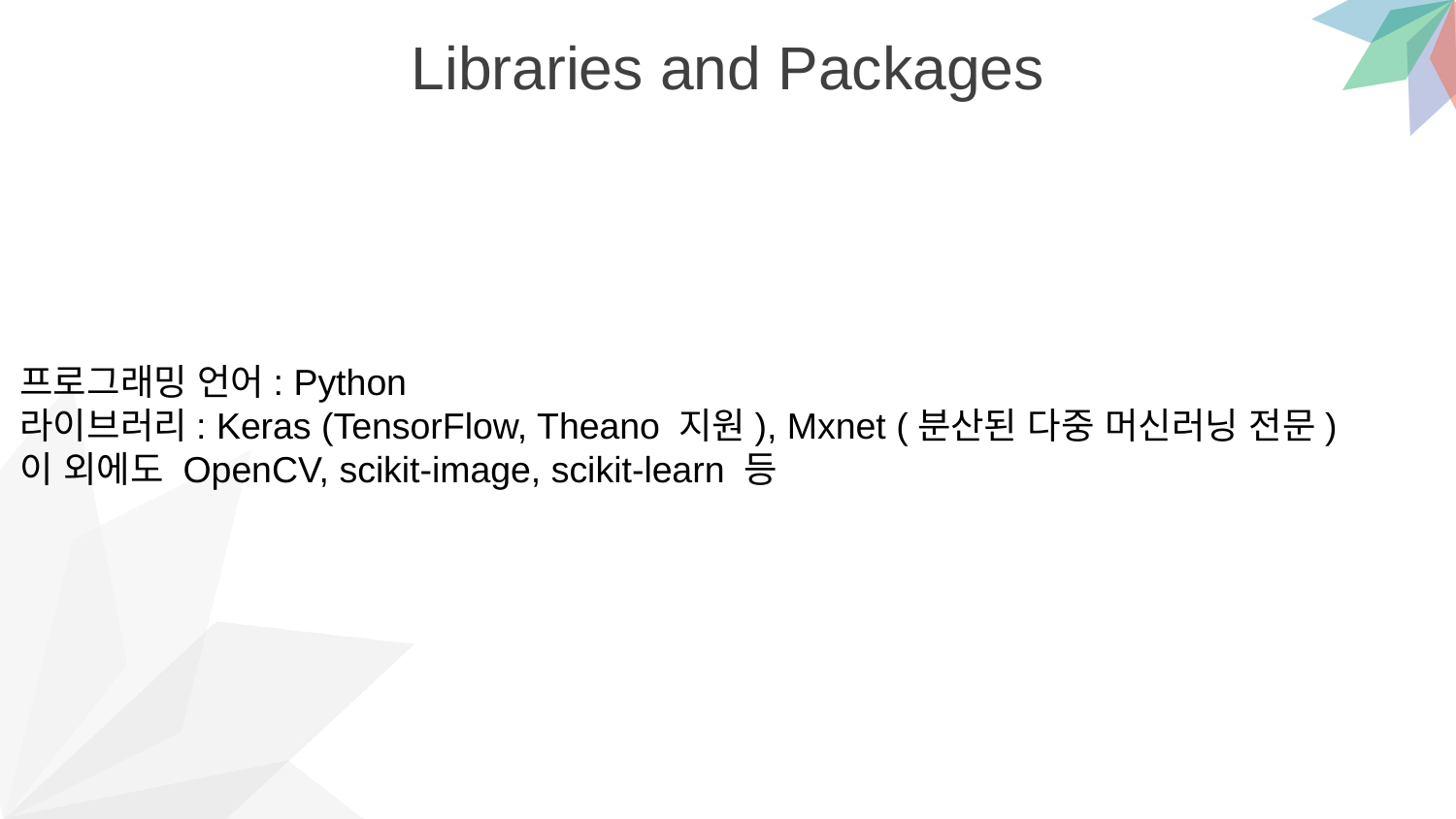

Libraries and Packages
프로그래밍 언어: Python
라이브러리: Keras (TensorFlow, Theano 지원), Mxnet (분산된 다중 머신러닝 전문)
이 외에도 OpenCV, scikit-image, scikit-learn 등